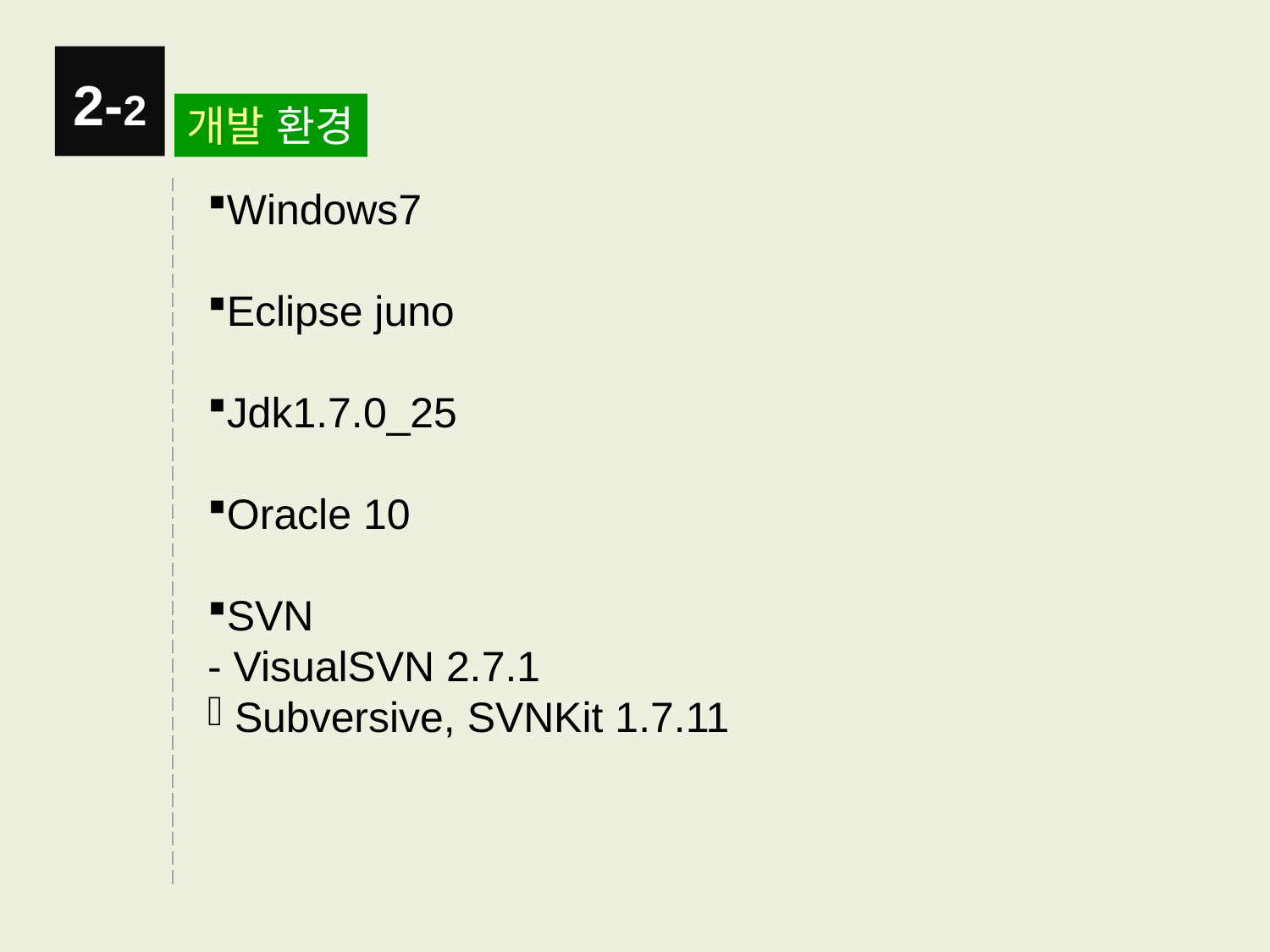

2-2
개발 환경
Windows7

Eclipse juno

Jdk1.7.0_25

Oracle 10

SVN
- VisualSVN 2.7.1
 Subversive, SVNKit 1.7.11